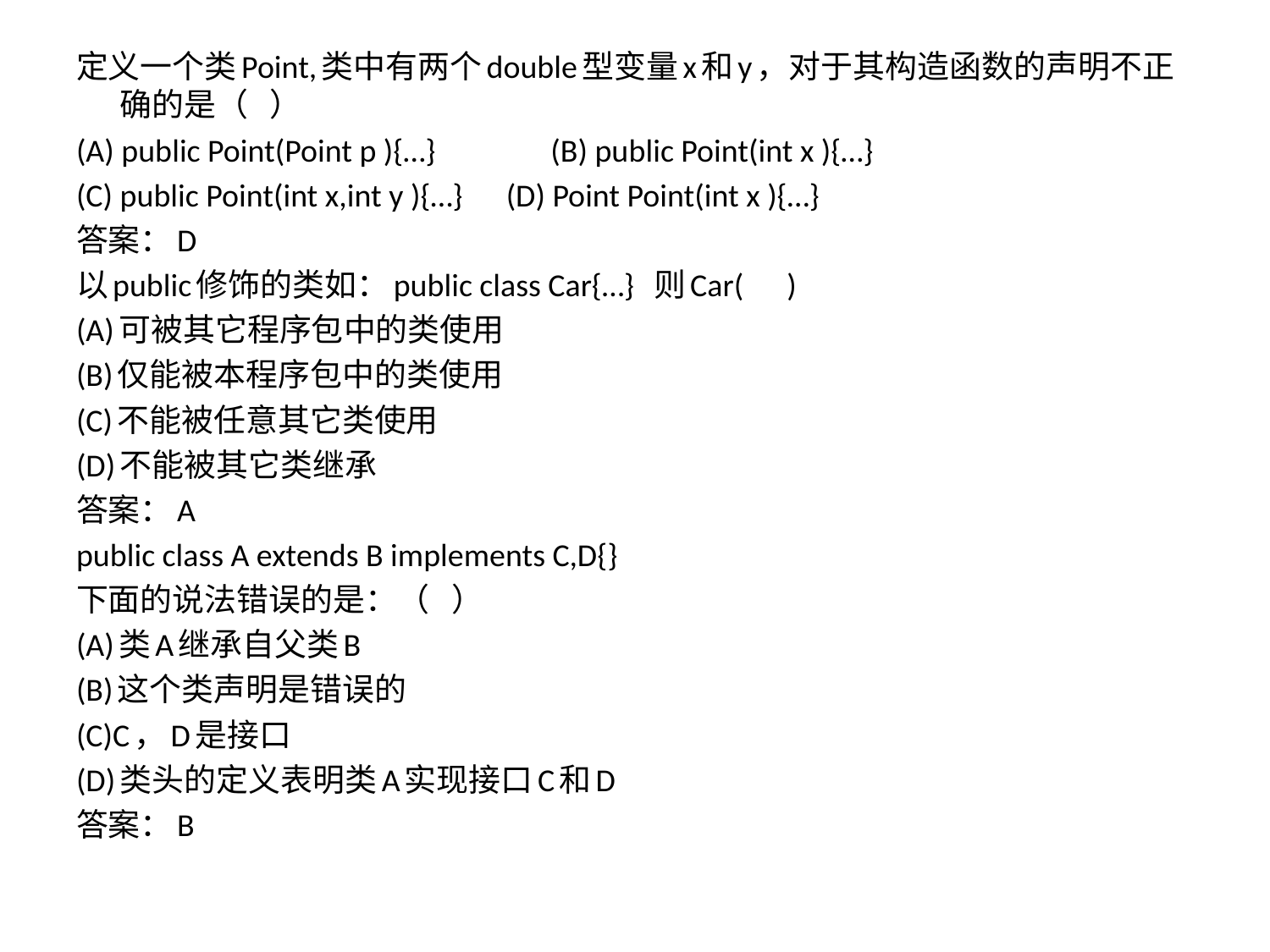

定义一个类Point,类中有两个double型变量x和y，对于其构造函数的声明不正确的是（   ）
(A) public Point(Point p ){…}                (B) public Point(int x ){…}
(C) public Point(int x,int y ){…}      (D) Point Point(int x ){…}
答案：D
以public修饰的类如：public class Car{…}  则Car(      )
(A)可被其它程序包中的类使用
(B)仅能被本程序包中的类使用
(C)不能被任意其它类使用
(D)不能被其它类继承
答案：A
public class A extends B implements C,D{}
下面的说法错误的是：（   ）
(A)类A继承自父类B
(B)这个类声明是错误的
(C)C，D是接口
(D)类头的定义表明类A实现接口C和D
答案：B